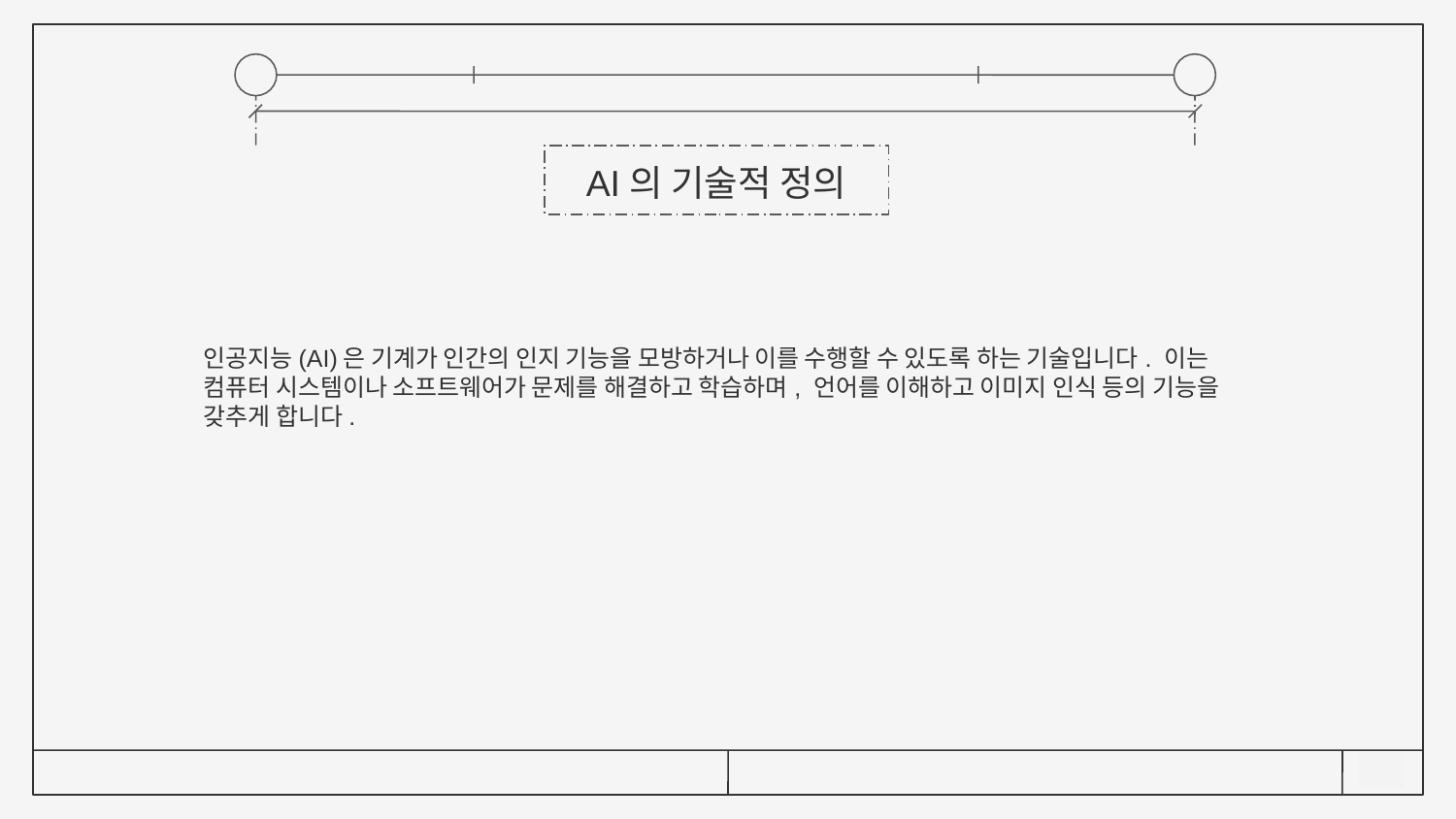

AI의 기술적 정의
# 인공지능(AI)은 기계가 인간의 인지 기능을 모방하거나 이를 수행할 수 있도록 하는 기술입니다. 이는 컴퓨터 시스템이나 소프트웨어가 문제를 해결하고 학습하며, 언어를 이해하고 이미지 인식 등의 기능을 갖추게 합니다.